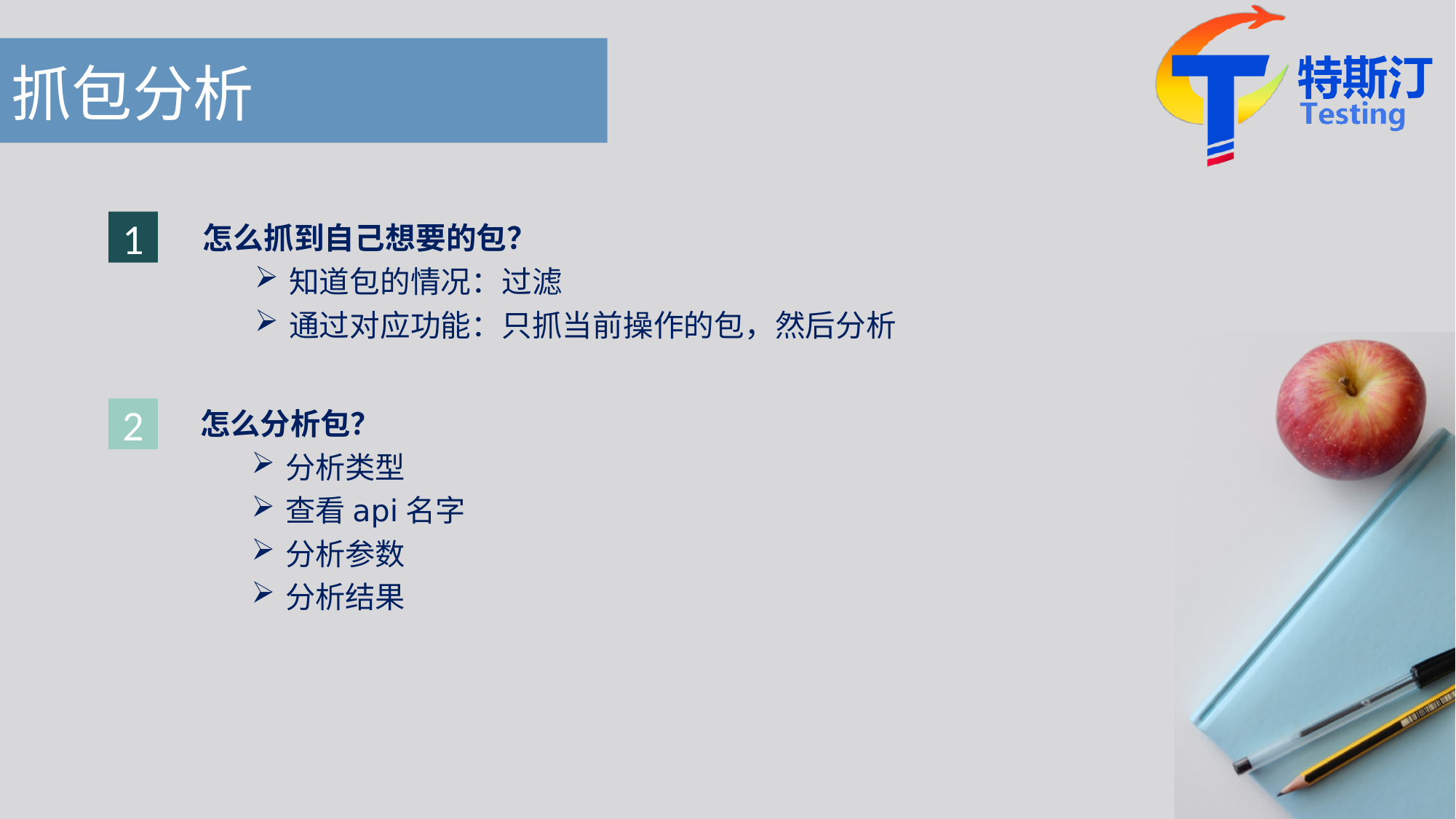

# 抓包分析
怎么抓到自己想要的包？
知道包的情况：过滤
通过对应功能：只抓当前操作的包，然后分析
1
怎么分析包？
分析类型
查看api名字
分析参数
分析结果
2